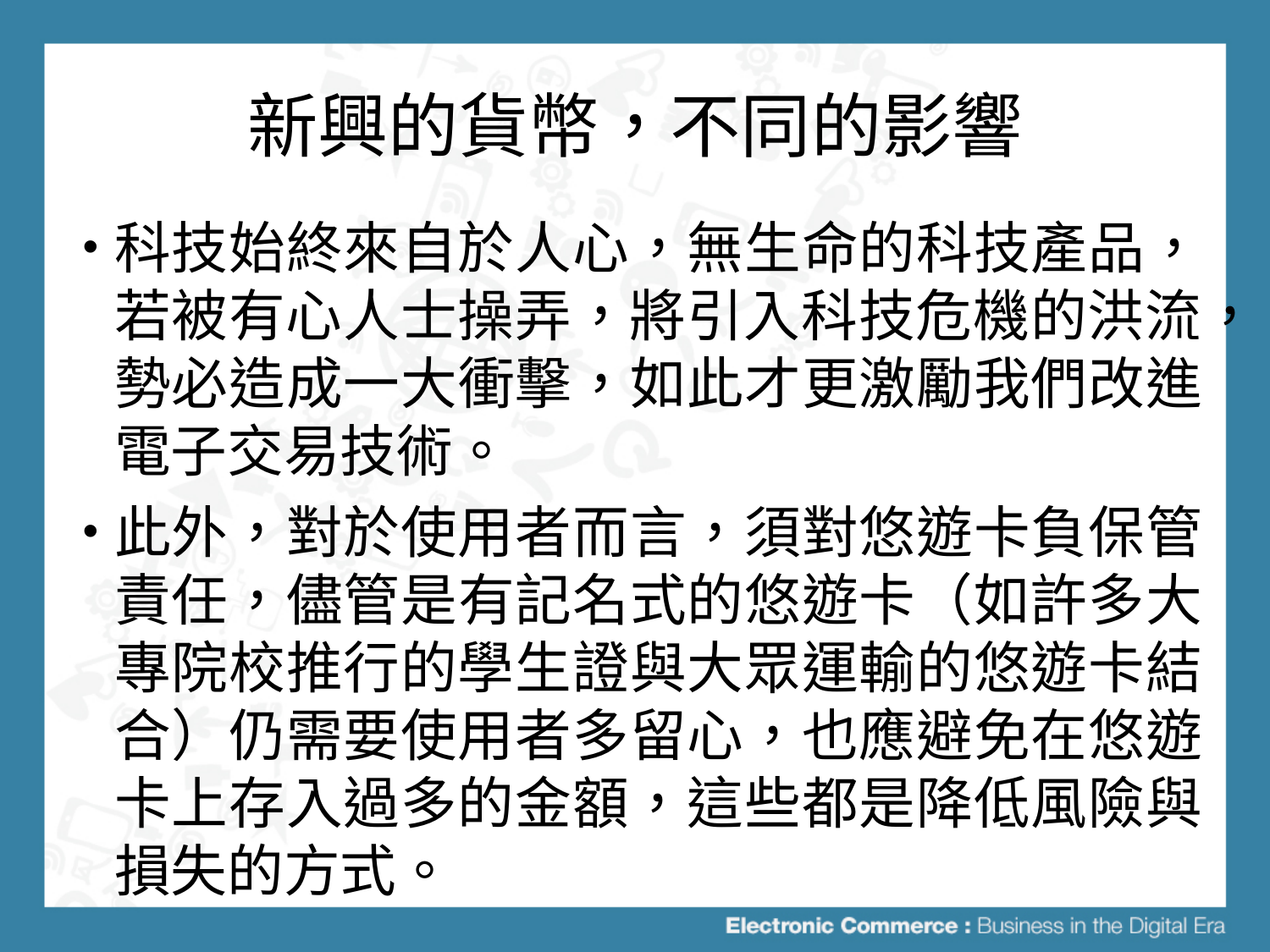

# 新興的貨幣，不同的影響
科技始終來自於人心，無生命的科技產品，若被有心人士操弄，將引入科技危機的洪流，勢必造成一大衝擊，如此才更激勵我們改進電子交易技術。
此外，對於使用者而言，須對悠遊卡負保管責任，儘管是有記名式的悠遊卡（如許多大專院校推行的學生證與大眾運輸的悠遊卡結合）仍需要使用者多留心，也應避免在悠遊卡上存入過多的金額，這些都是降低風險與損失的方式。